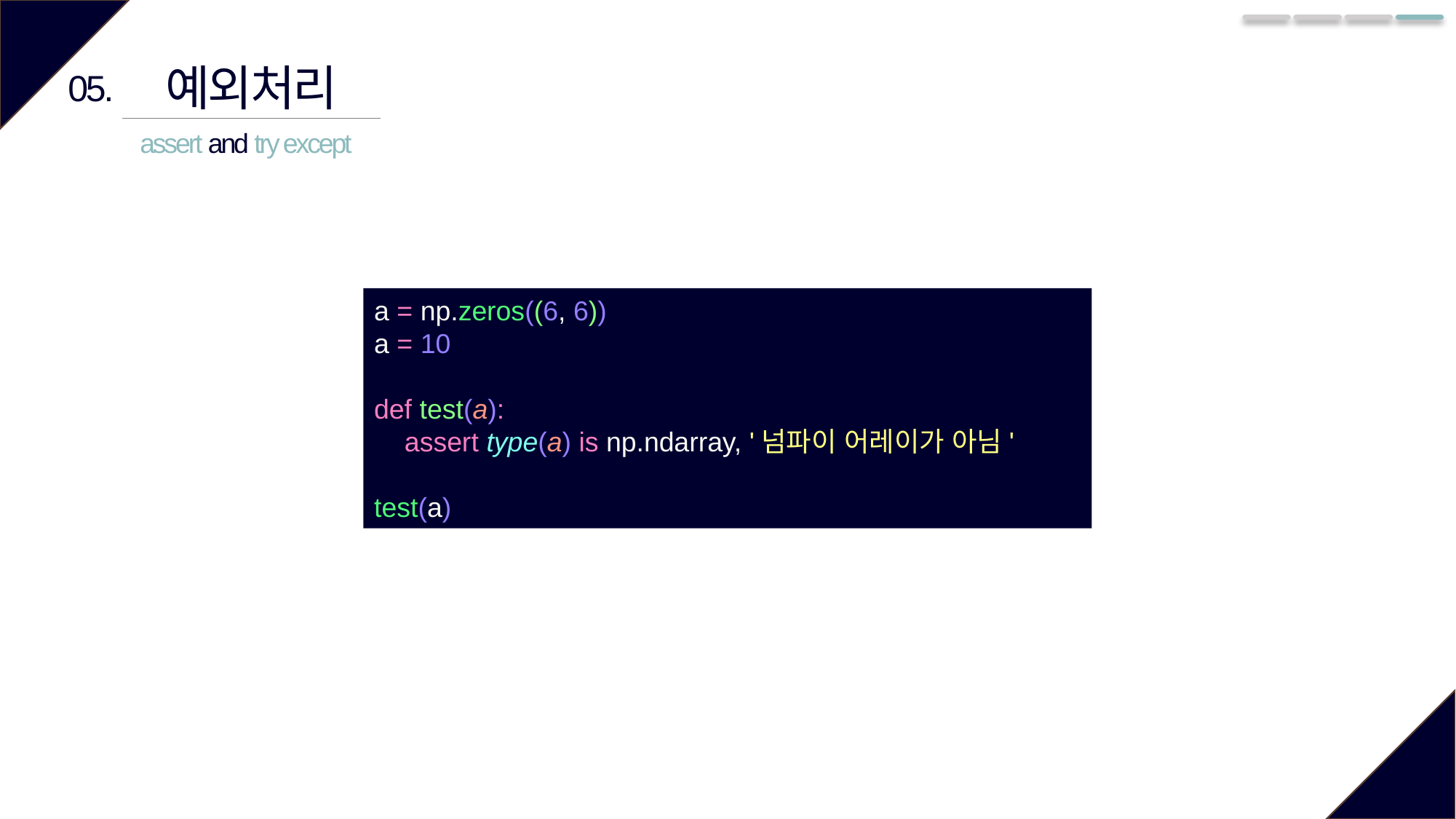

예외처리
05.
assert and try except
a = np.zeros((6, 6))
a = 10
def test(a):
    assert type(a) is np.ndarray, '넘파이 어레이가 아님'
test(a)